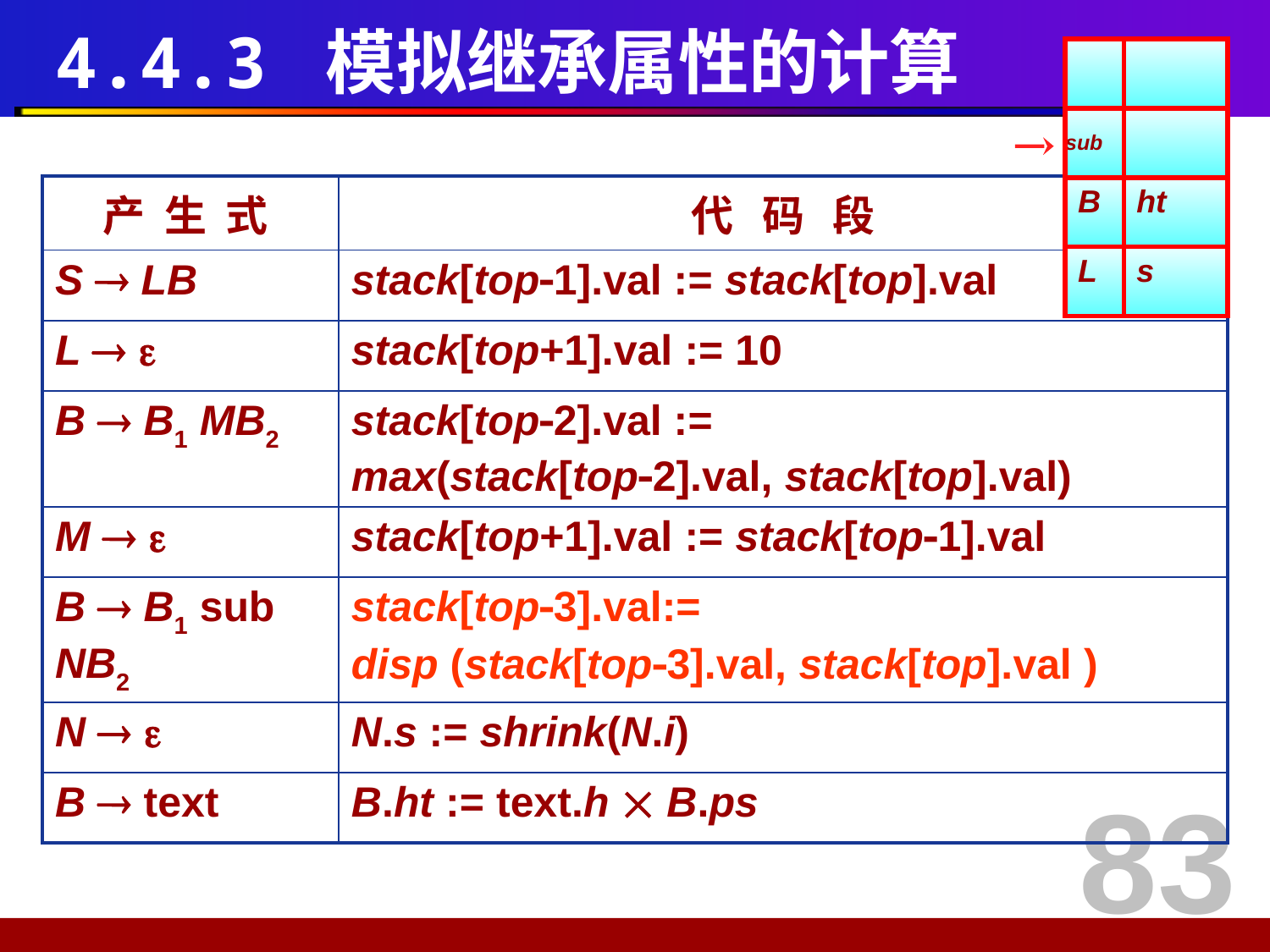

# 4.4.3 模拟继承属性的计算
|  |  |
| --- | --- |
| sub |  |
| B | ht |
| L | s |

| 产 生 式 | 代 码 段 |
| --- | --- |
| S → LB | stack[top−1].val := stack[top].val |
| L → ε | stack[top+1].val := 10 |
| B → B1 MB2 | stack[top−2].val := max(stack[top−2].val, stack[top].val) |
| M → ε | stack[top+1].val := stack[top−1].val |
| B → B1 sub NB2 | stack[top−3].val:= disp (stack[top−3].val, stack[top].val ) |
| N → ε | N.s := shrink(N.i) |
| B → text | B.ht := text.h × B.ps |
83